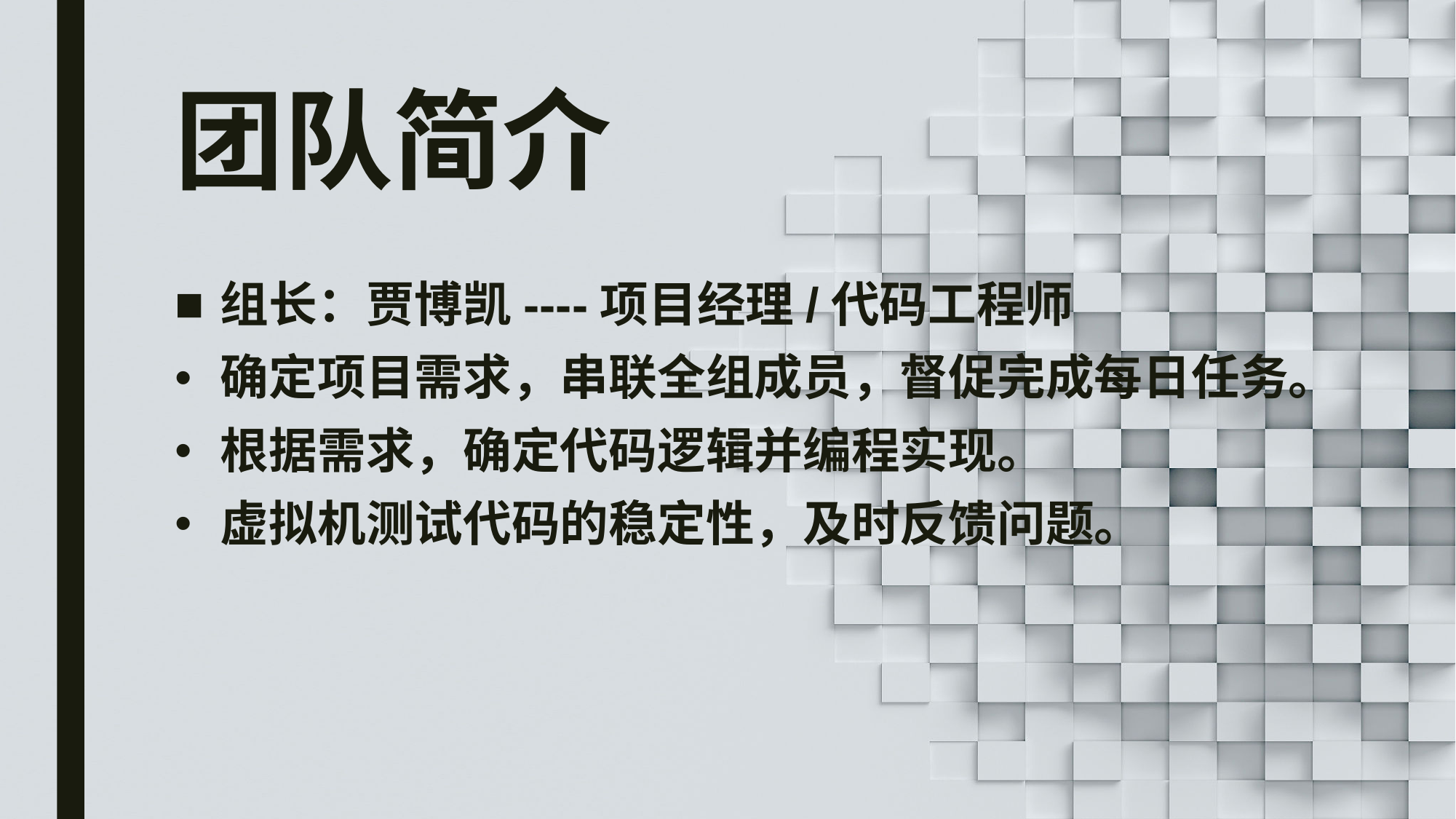

# 团队简介
组长：贾博凯----项目经理/代码工程师
确定项目需求，串联全组成员，督促完成每日任务。
根据需求，确定代码逻辑并编程实现。
虚拟机测试代码的稳定性，及时反馈问题。